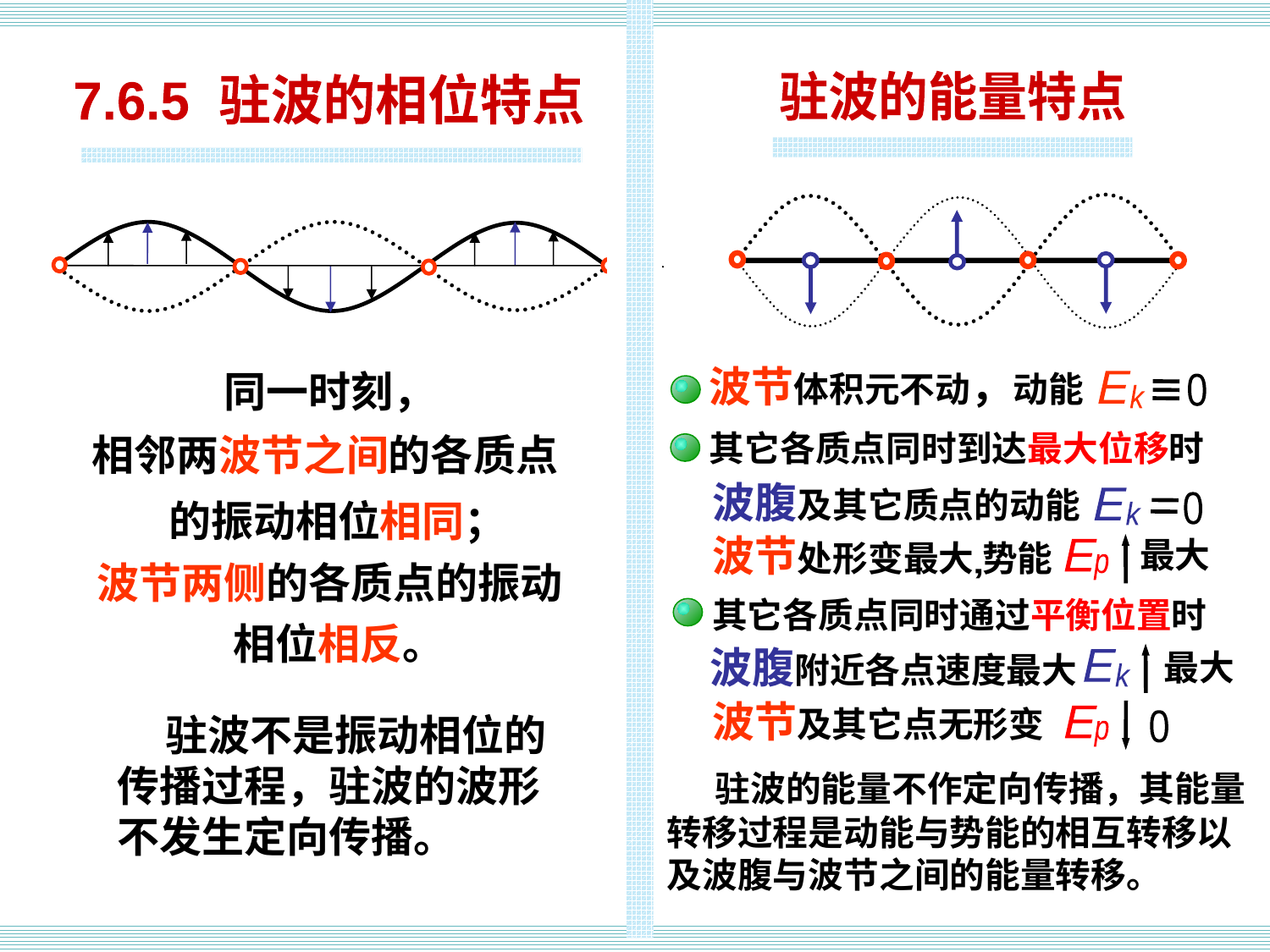

驻波能量

驻波的能量特点

7.6.5  驻波的相位特点

波节体积元不动，动能
E
k
0

同一时刻，
相邻两波节之间的各质点
的振动相位相同；
波节两侧的各质点的振动
相位相反。
其它各质点同时到达最大位移时

波腹及其它质点的动能
E
k
0

波节处形变最大 势能
最大

E
p
,
其它各质点同时通过平衡位置时

波腹附近各点速度最大
最大

E
k
波节及其它点无形变

E
0
p
    驻波不是振动相位的传播过程，驻波的波形不发生定向传播。
    驻波的能量不作定向传播，其能量转移过程是动能与势能的相互转移以及波腹与波节之间的能量转移。